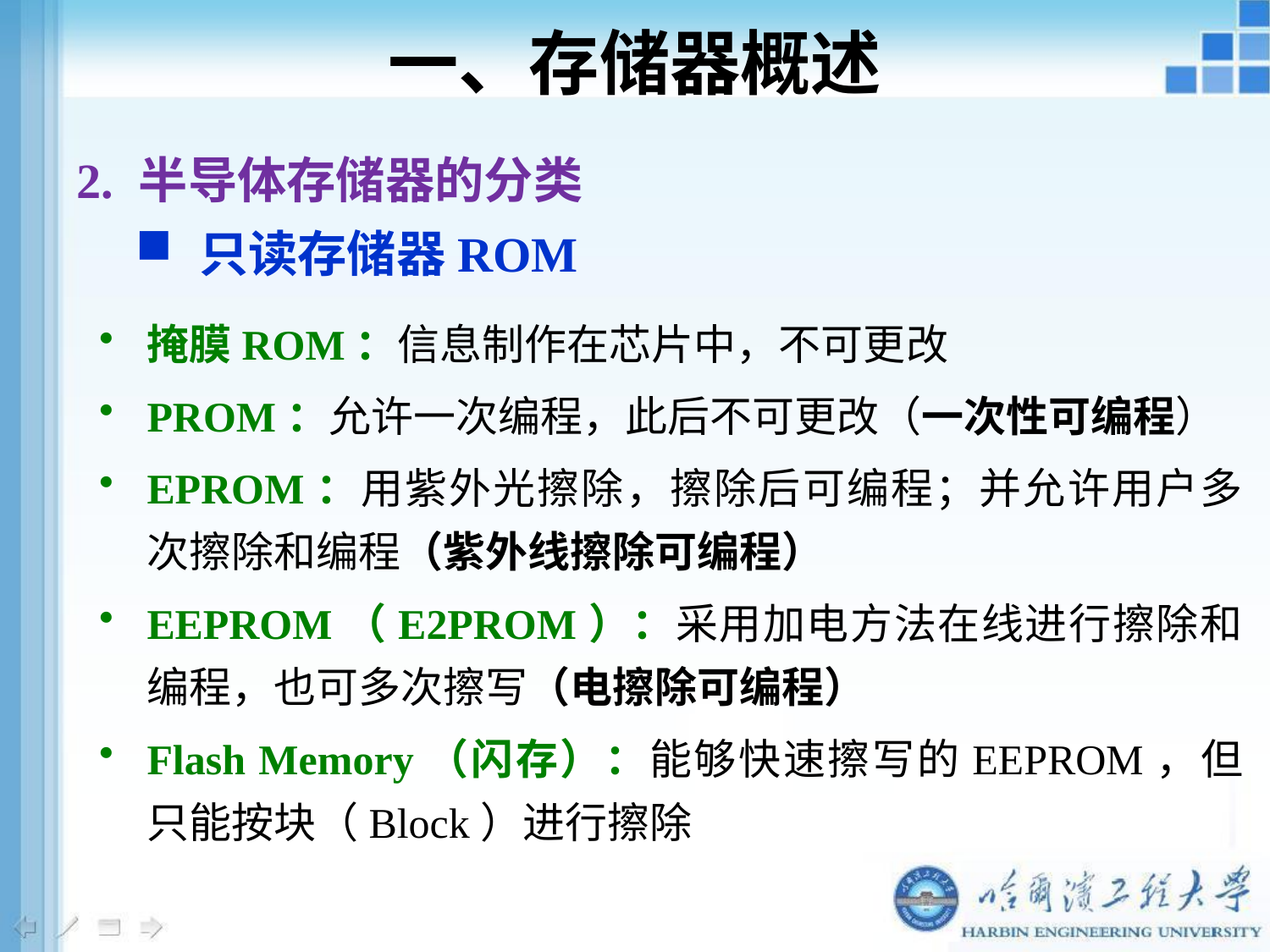

一、存储器概述
2. 半导体存储器的分类
只读存储器ROM
掩膜ROM：信息制作在芯片中，不可更改
PROM：允许一次编程，此后不可更改（一次性可编程）
EPROM：用紫外光擦除，擦除后可编程；并允许用户多次擦除和编程（紫外线擦除可编程）
EEPROM（E2PROM）：采用加电方法在线进行擦除和编程，也可多次擦写（电擦除可编程）
Flash Memory（闪存）：能够快速擦写的EEPROM，但只能按块（Block）进行擦除